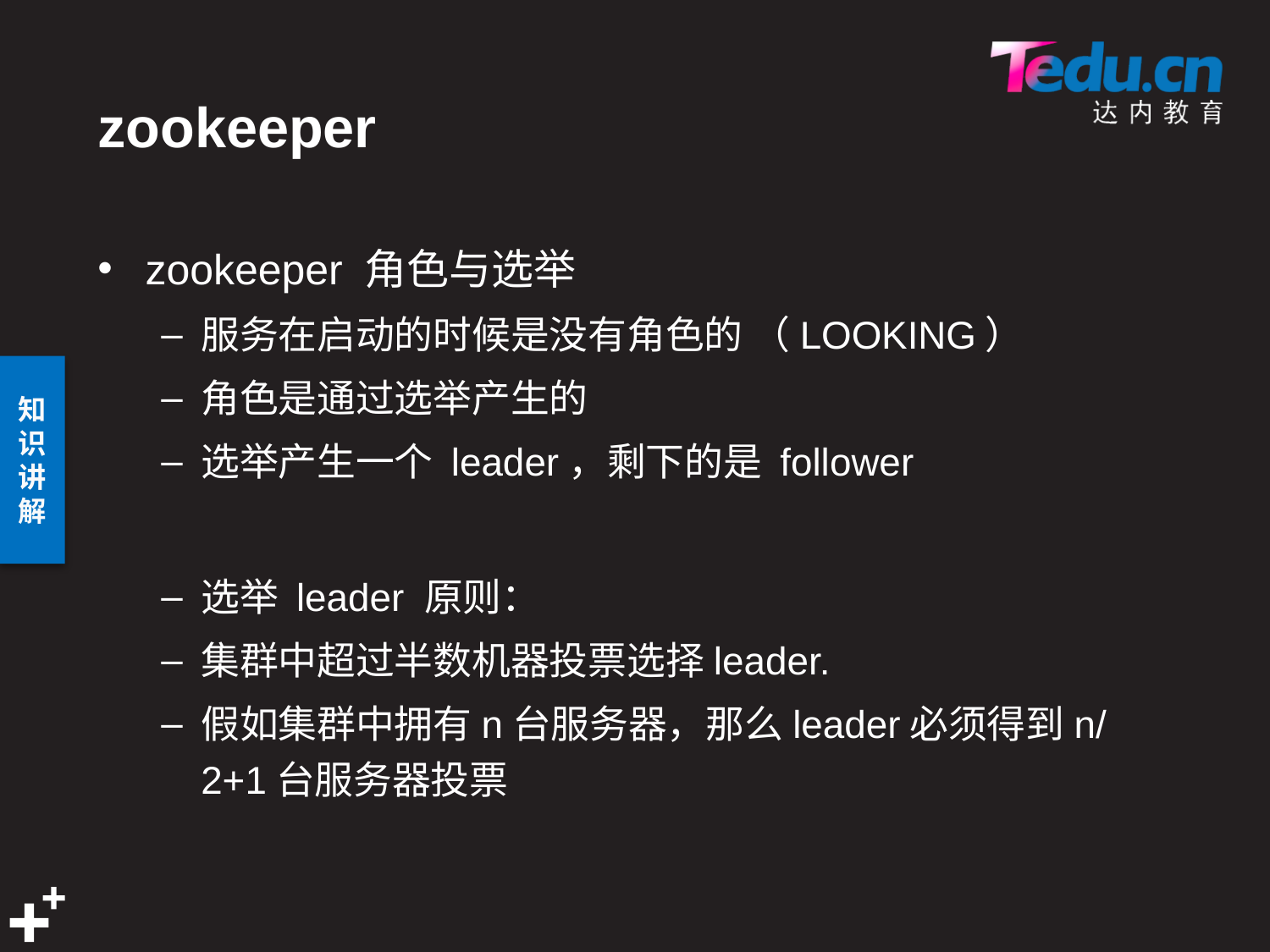

# zookeeper
zookeeper 角色与选举
服务在启动的时候是没有角色的 （LOOKING）
角色是通过选举产生的
选举产生一个 leader，剩下的是 follower

选举 leader 原则：
集群中超过半数机器投票选择leader.
假如集群中拥有n台服务器，那么leader必须得到n/2+1台服务器投票